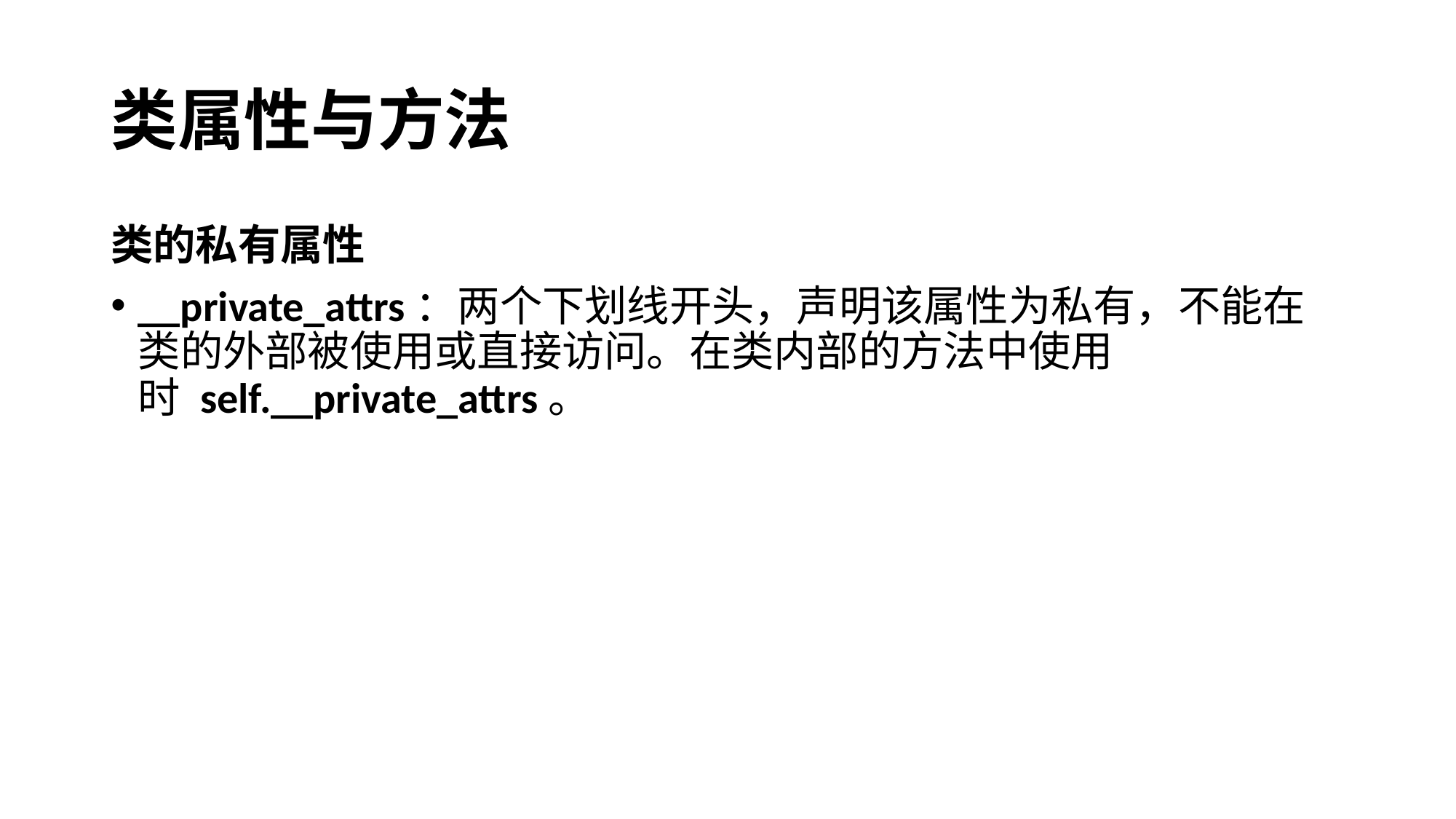

# 类属性与方法
类的私有属性
__private_attrs：两个下划线开头，声明该属性为私有，不能在类的外部被使用或直接访问。在类内部的方法中使用时 self.__private_attrs。